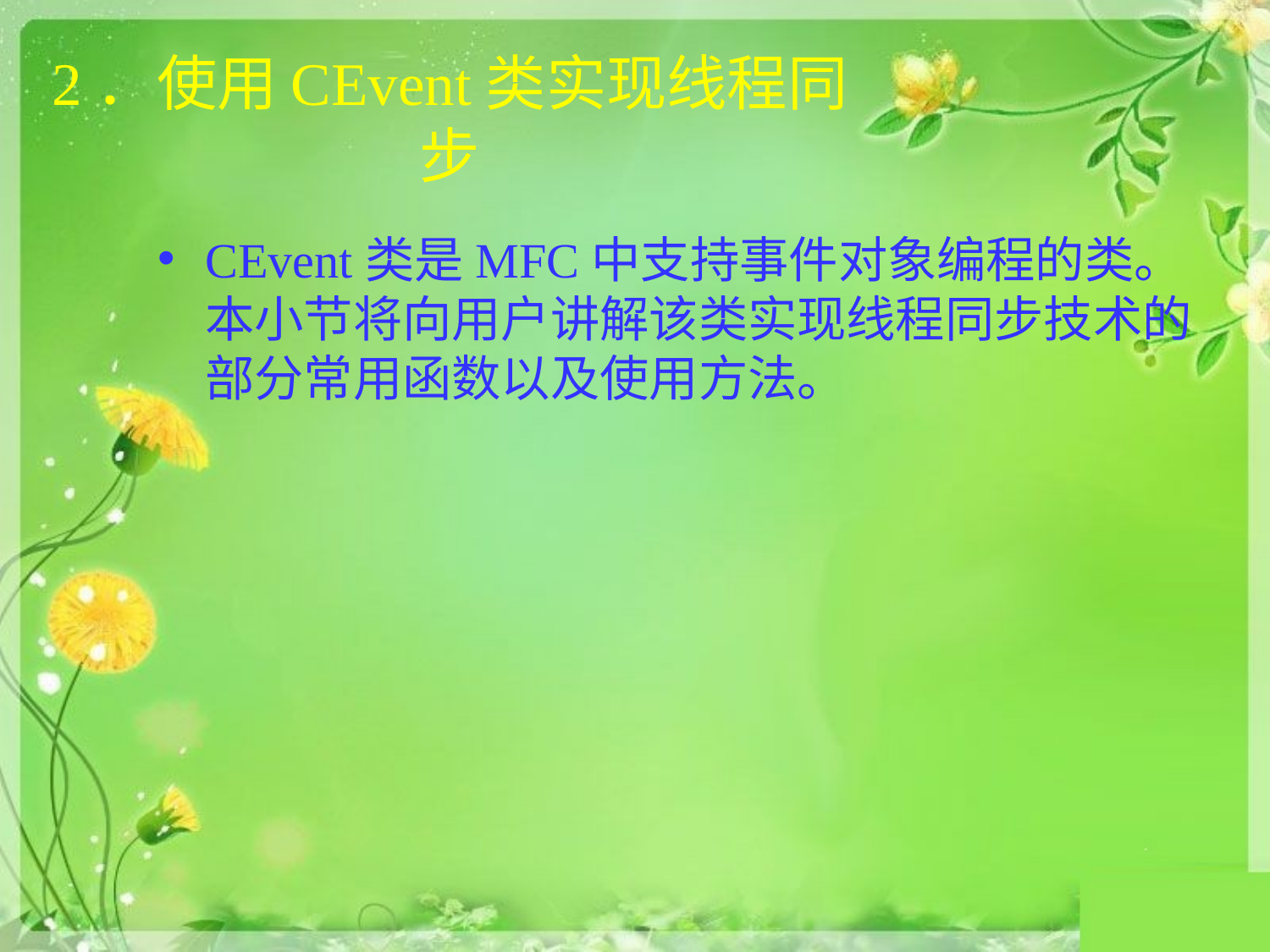

# 2．使用CEvent类实现线程同步
CEvent类是MFC中支持事件对象编程的类。本小节将向用户讲解该类实现线程同步技术的部分常用函数以及使用方法。